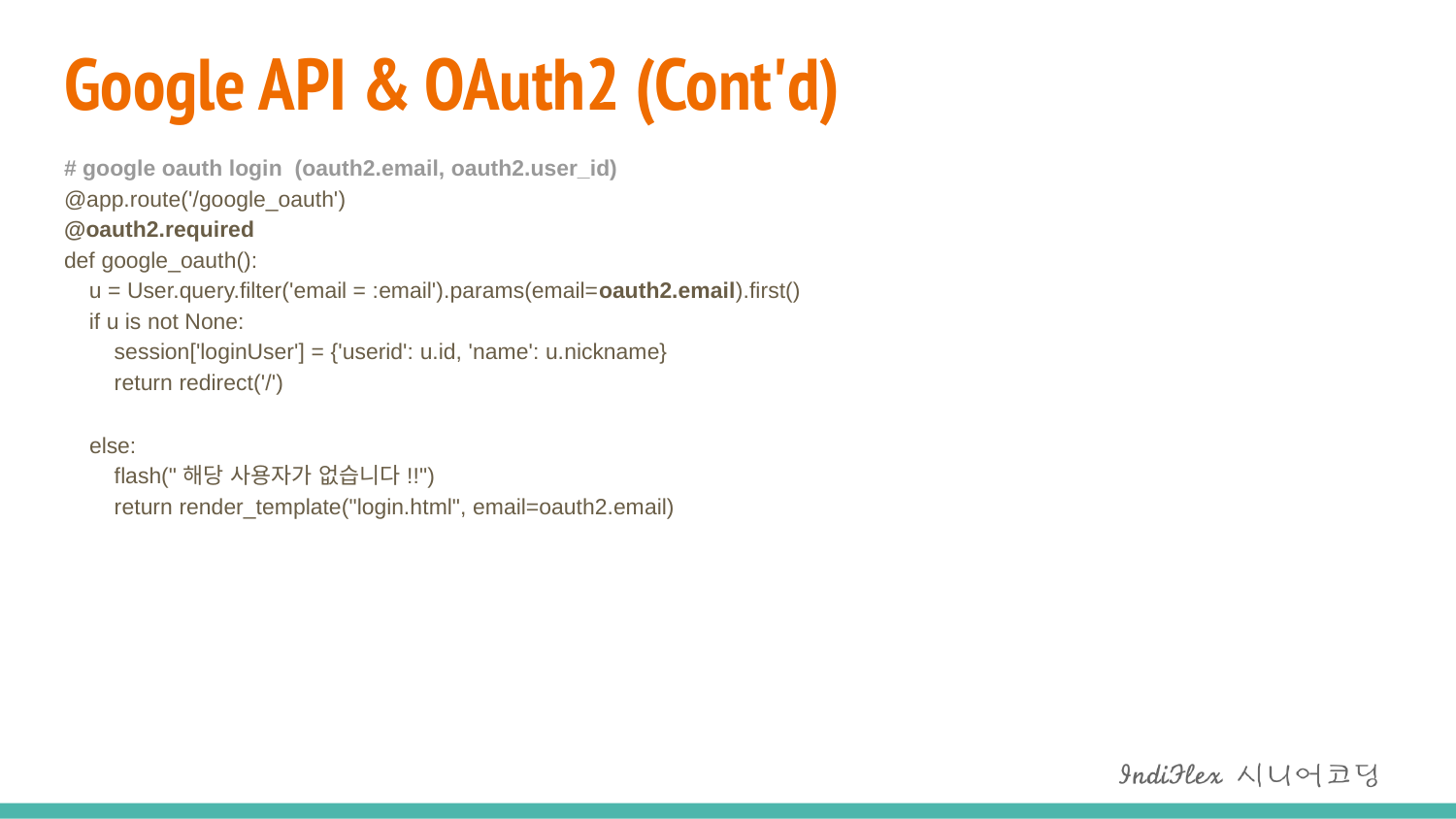

# Google API & OAuth2 (Cont'd)
# google oauth login  (oauth2.email, oauth2.user_id) @app.route('/google_oauth') @oauth2.required def google_oauth(): u = User.query.filter('email = :email').params(email=oauth2.email).first() if u is not None: session['loginUser'] = {'userid': u.id, 'name': u.nickname} return redirect('/')
    else:
        flash("해당 사용자가 없습니다!!")
        return render_template("login.html", email=oauth2.email)